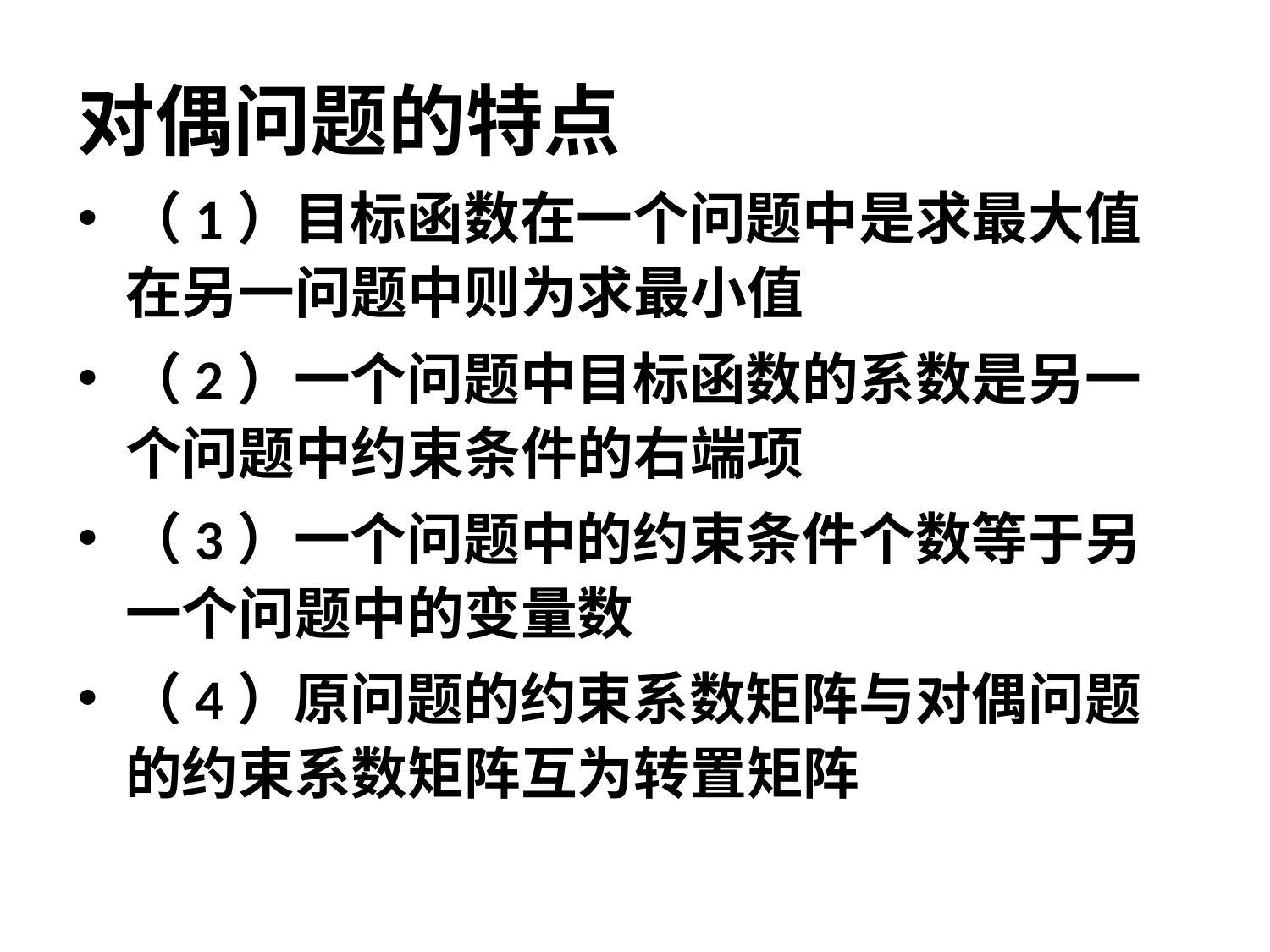

对偶问题的特点
（1）目标函数在一个问题中是求最大值在另一问题中则为求最小值
（2）一个问题中目标函数的系数是另一个问题中约束条件的右端项
（3）一个问题中的约束条件个数等于另一个问题中的变量数
（4）原问题的约束系数矩阵与对偶问题的约束系数矩阵互为转置矩阵